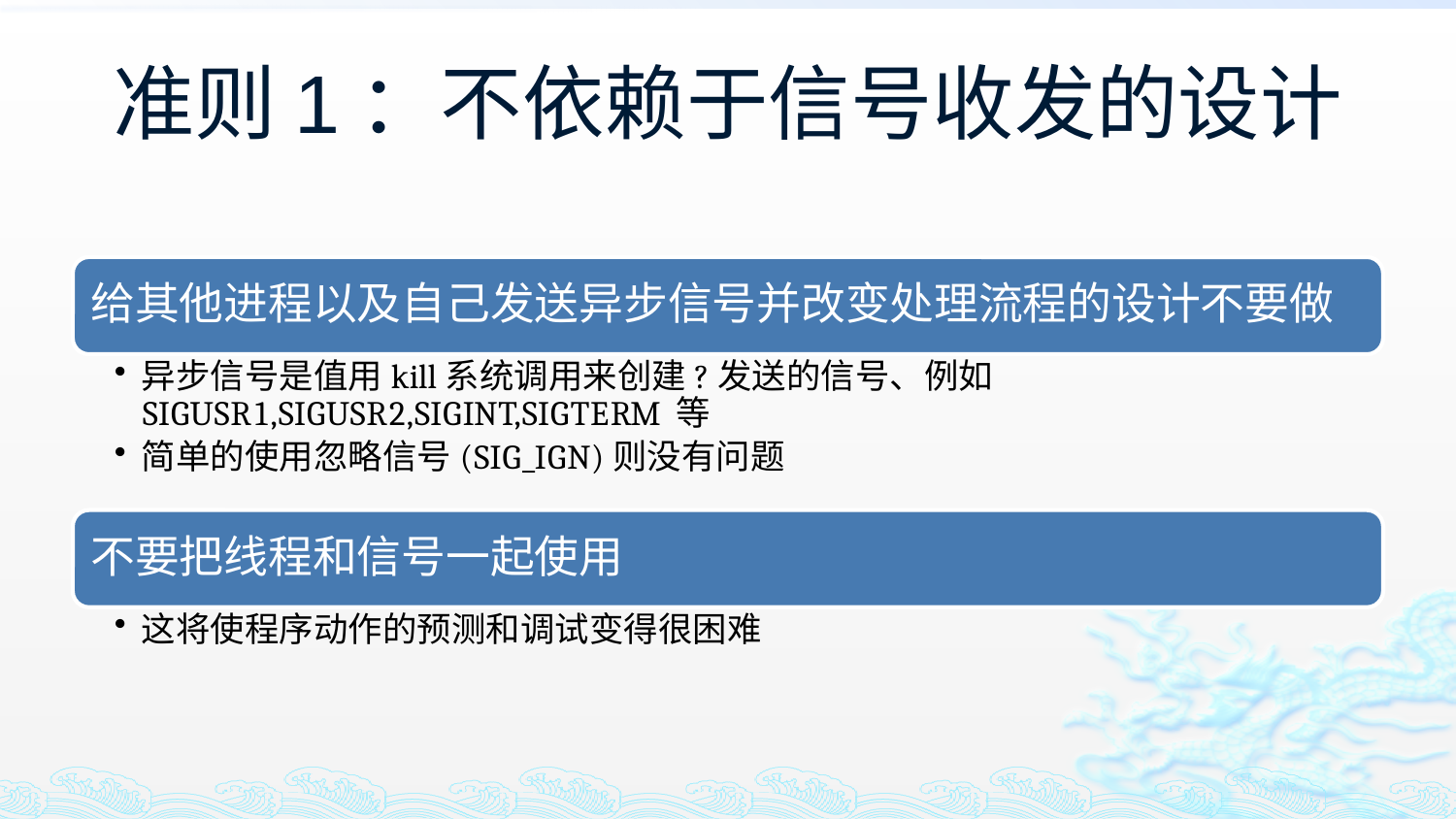

# 准则1：不依赖于信号收发的设计
给其他进程以及自己发送异步信号并改变处理流程的设计不要做
异步信号是值用kill系统调用来创建?发送的信号、例如SIGUSR1,SIGUSR2,SIGINT,SIGTERM 等
简单的使用忽略信号(SIG_IGN)则没有问题
不要把线程和信号一起使用
这将使程序动作的预测和调试变得很困难